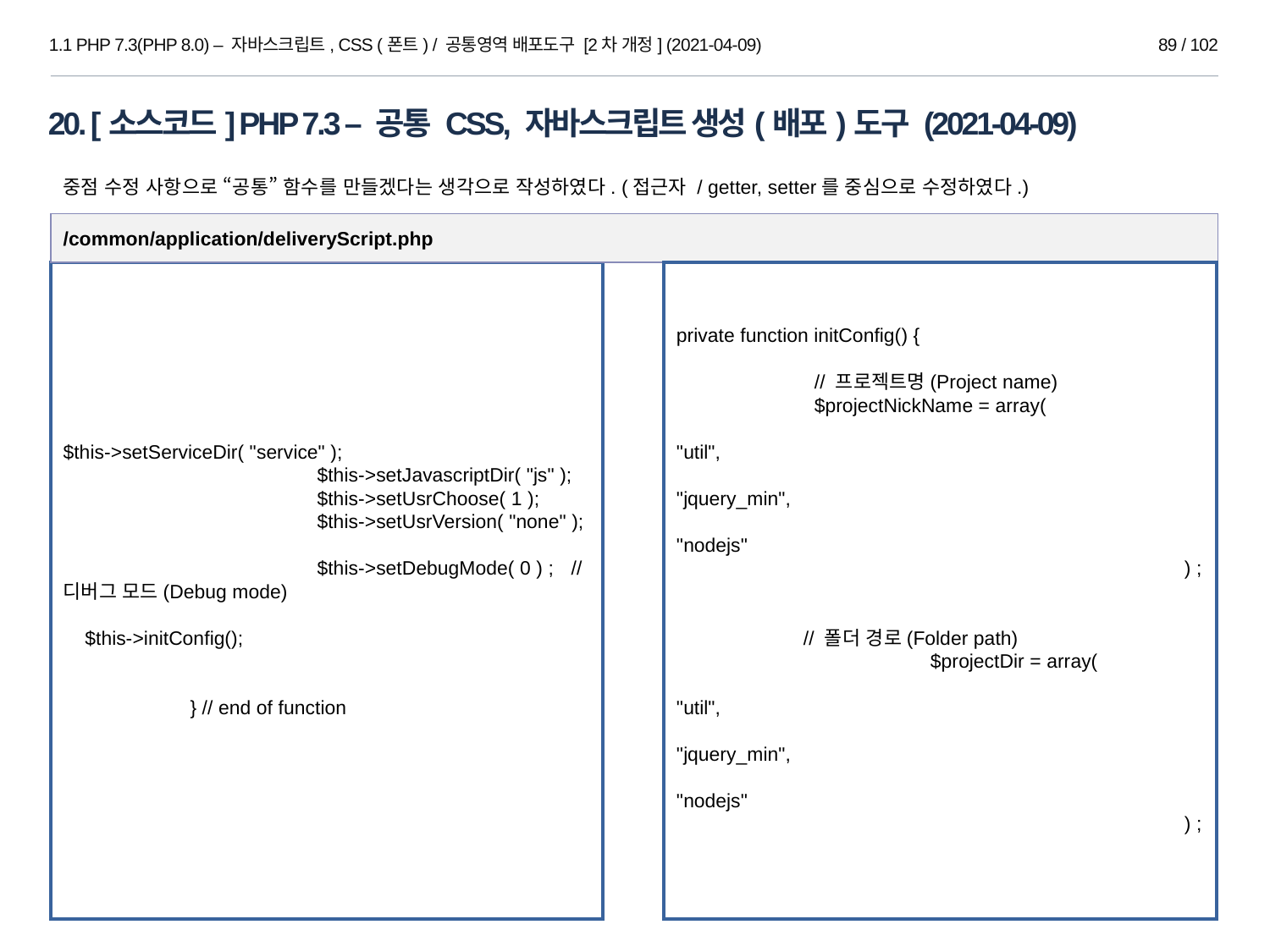

1.1 PHP 7.3(PHP 8.0) – 자바스크립트, CSS (폰트) / 공통영역 배포도구 [2차 개정] (2021-04-09)
89 / 102

20. [소스코드] PHP 7.3 – 공통 CSS, 자바스크립트 생성(배포)도구 (2021-04-09)
중점 수정 사항으로 “공통” 함수를 만들겠다는 생각으로 작성하였다. (접근자 / getter, setter를 중심으로 수정하였다.)
/common/application/deliveryScript.php
private function initConfig() {

	  // 프로젝트명(Project name)
	  $projectNickName = array(
				"util",
				"jquery_min",
				"nodejs"
				) ;

  	// 폴더 경로(Folder path)
		$projectDir = array(
				 "util",
				"jquery_min",
				"nodejs"
				) ;

$this->setServiceDir( "service" );
		$this->setJavascriptDir( "js" );
		$this->setUsrChoose( 1 );
		$this->setUsrVersion( "none" );

		$this->setDebugMode( 0 ) ;	// 디버그 모드(Debug mode)

    $this->initConfig();

	} // end of function